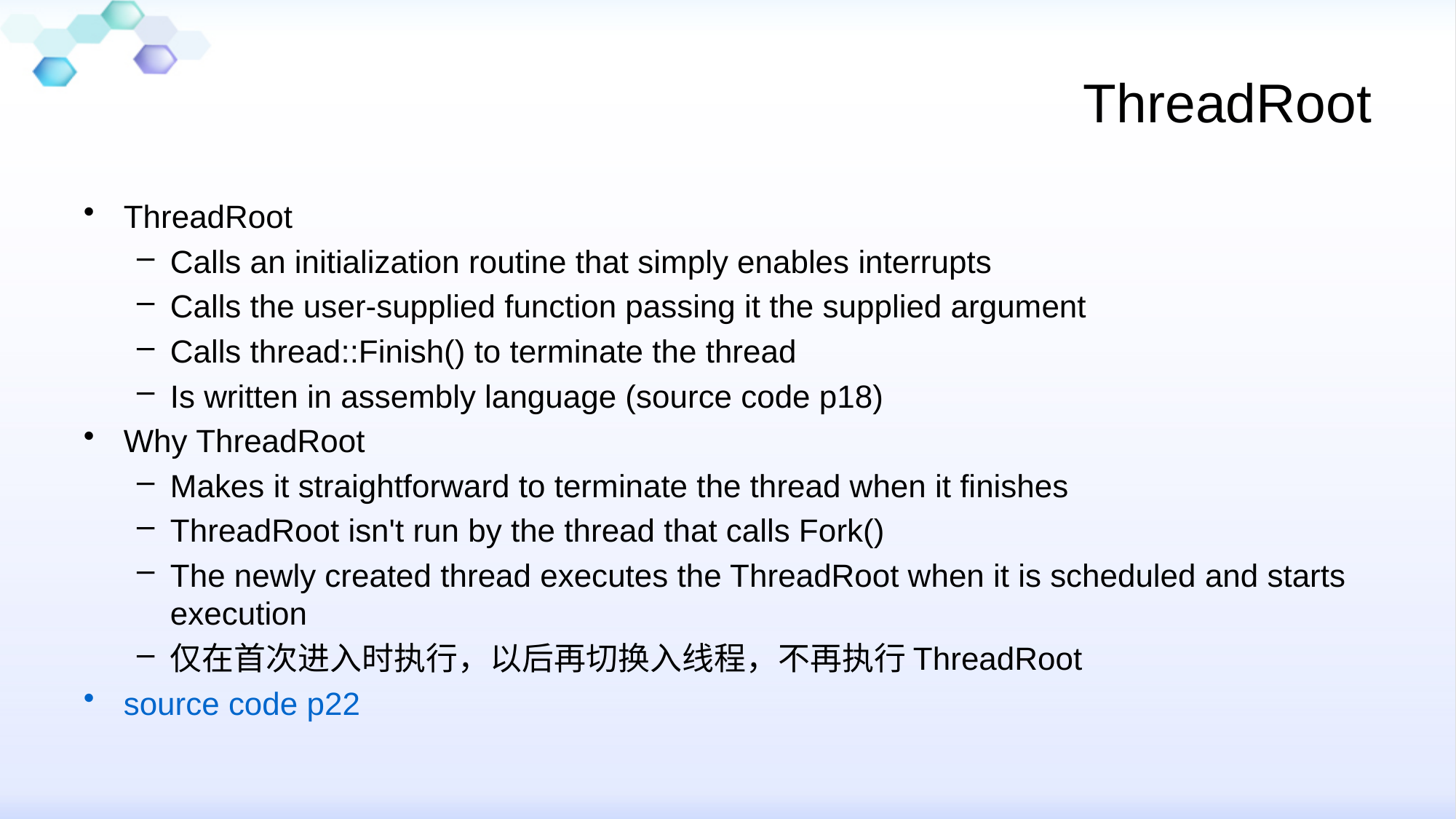

# ThreadRoot
ThreadRoot
Calls an initialization routine that simply enables interrupts
Calls the user-supplied function passing it the supplied argument
Calls thread::Finish() to terminate the thread
Is written in assembly language (source code p18)
Why ThreadRoot
Makes it straightforward to terminate the thread when it finishes
ThreadRoot isn't run by the thread that calls Fork()
The newly created thread executes the ThreadRoot when it is scheduled and starts execution
仅在首次进入时执行，以后再切换入线程，不再执行ThreadRoot
source code p22